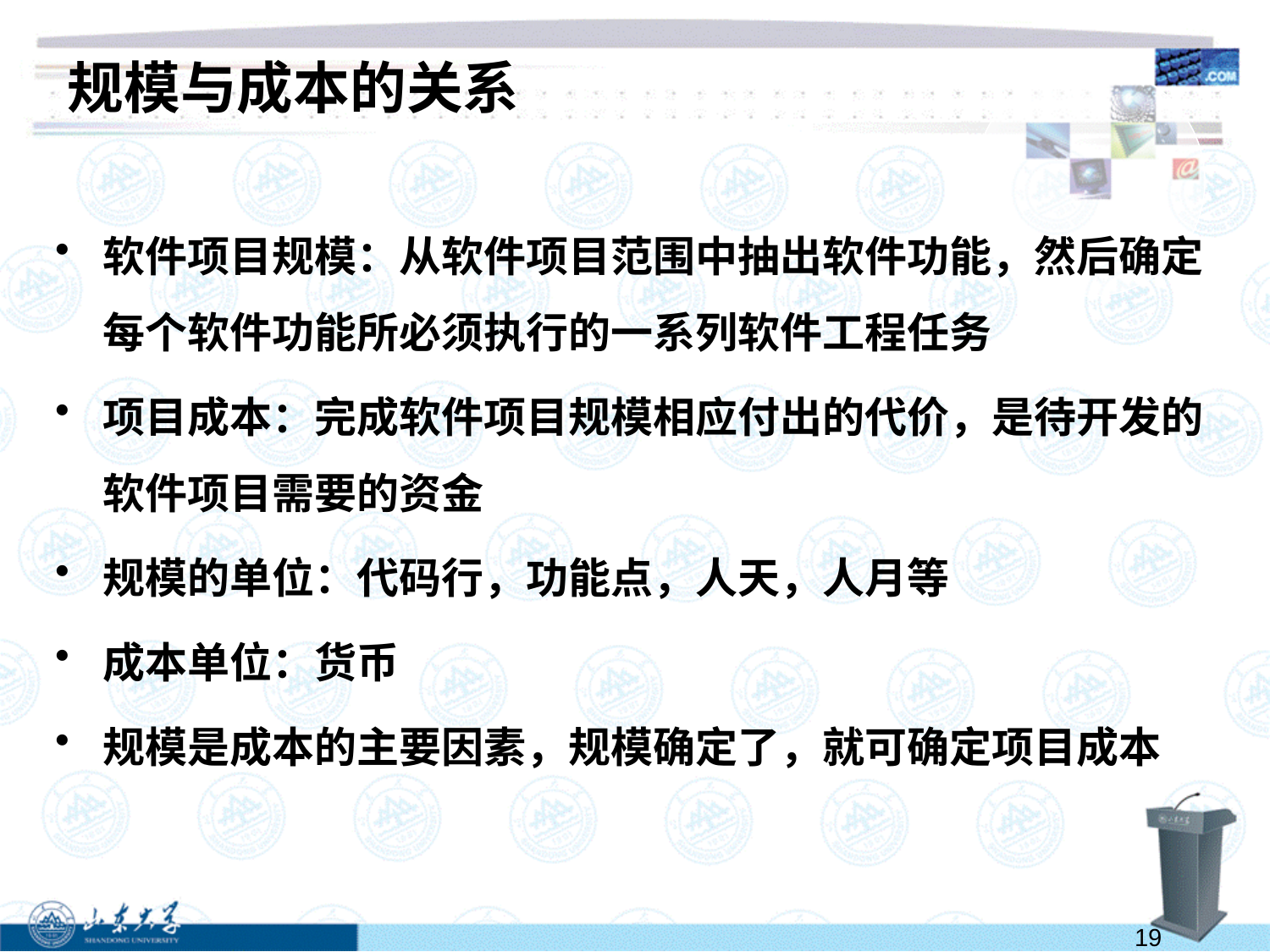

# 规模与成本的关系
软件项目规模：从软件项目范围中抽出软件功能，然后确定每个软件功能所必须执行的一系列软件工程任务
项目成本：完成软件项目规模相应付出的代价，是待开发的软件项目需要的资金
规模的单位：代码行，功能点，人天，人月等
成本单位：货币
规模是成本的主要因素，规模确定了，就可确定项目成本
19